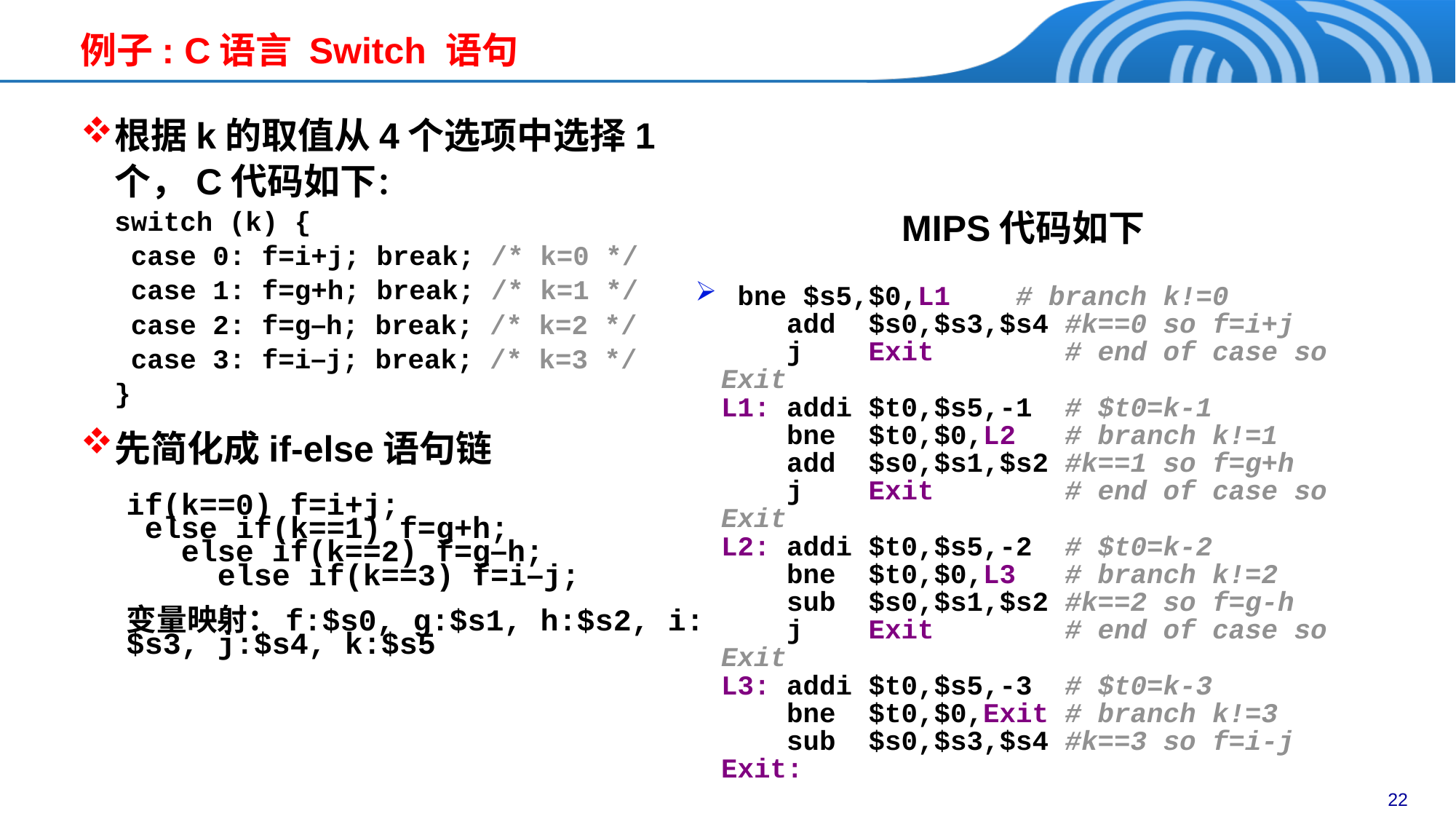

例子: C语言 Switch 语句
根据k的取值从4个选项中选择1个，C代码如下：
switch (k) {
 case 0: f=i+j; break; /* k=0 */
 case 1: f=g+h; break; /* k=1 */
 case 2: f=g–h; break; /* k=2 */
 case 3: f=i–j; break; /* k=3 */
}

先简化成if-else语句链

if(k==0) f=i+j;
 else if(k==1) f=g+h;
   else if(k==2) f=g–h;
     else if(k==3) f=i–j;

变量映射：f:$s0, g:$s1, h:$s2, i:$s3, j:$s4, k:$s5

MIPS代码如下
 bne $s5,$0,L1    # branch k!=0
    add  $s0,$s3,$s4 #k==0 so f=i+j
    j    Exit        # end of case so Exit
L1: addi $t0,$s5,-1  # $t0=k-1
    bne  $t0,$0,L2   # branch k!=1
    add  $s0,$s1,$s2 #k==1 so f=g+h
    j    Exit        # end of case so Exit
L2: addi $t0,$s5,-2  # $t0=k-2
    bne  $t0,$0,L3   # branch k!=2
    sub  $s0,$s1,$s2 #k==2 so f=g-h
    j    Exit        # end of case so Exit
L3: addi $t0,$s5,-3  # $t0=k-3
    bne  $t0,$0,Exit # branch k!=3
    sub  $s0,$s3,$s4 #k==3 so f=i-j
Exit: